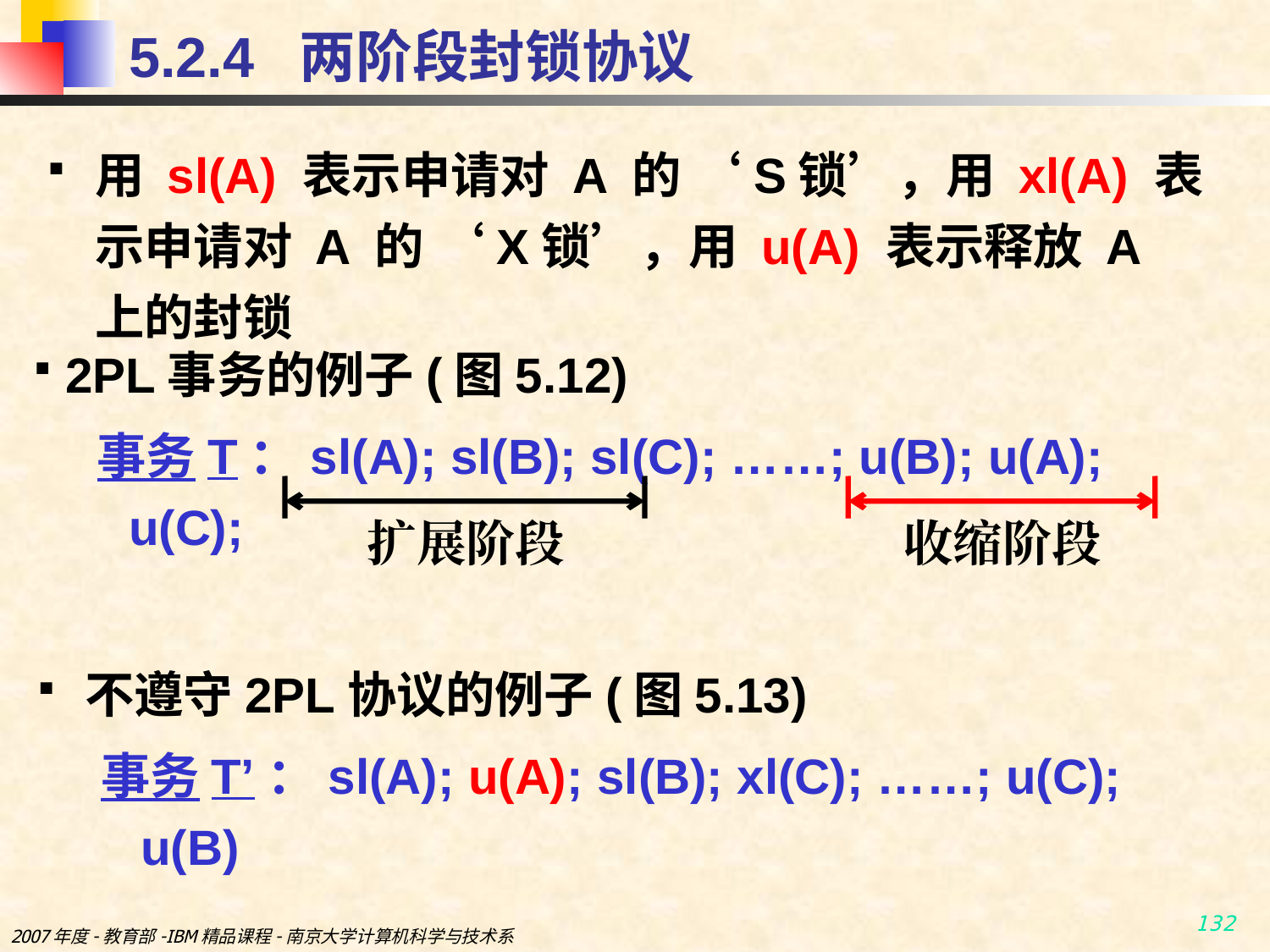

# 5.2.4  两阶段封锁协议
用 sl(A) 表示申请对 A 的 ‘S锁’，用 xl(A) 表示申请对 A 的 ‘X锁’，用 u(A) 表示释放 A 上的封锁
2PL事务的例子(图5.12)
事务T：sl(A); sl(B); sl(C); ……; u(B); u(A); u(C);

扩展阶段

收缩阶段
不遵守2PL协议的例子(图5.13)
事务T’：sl(A); u(A); sl(B); xl(C); ……; u(C); u(B)
132